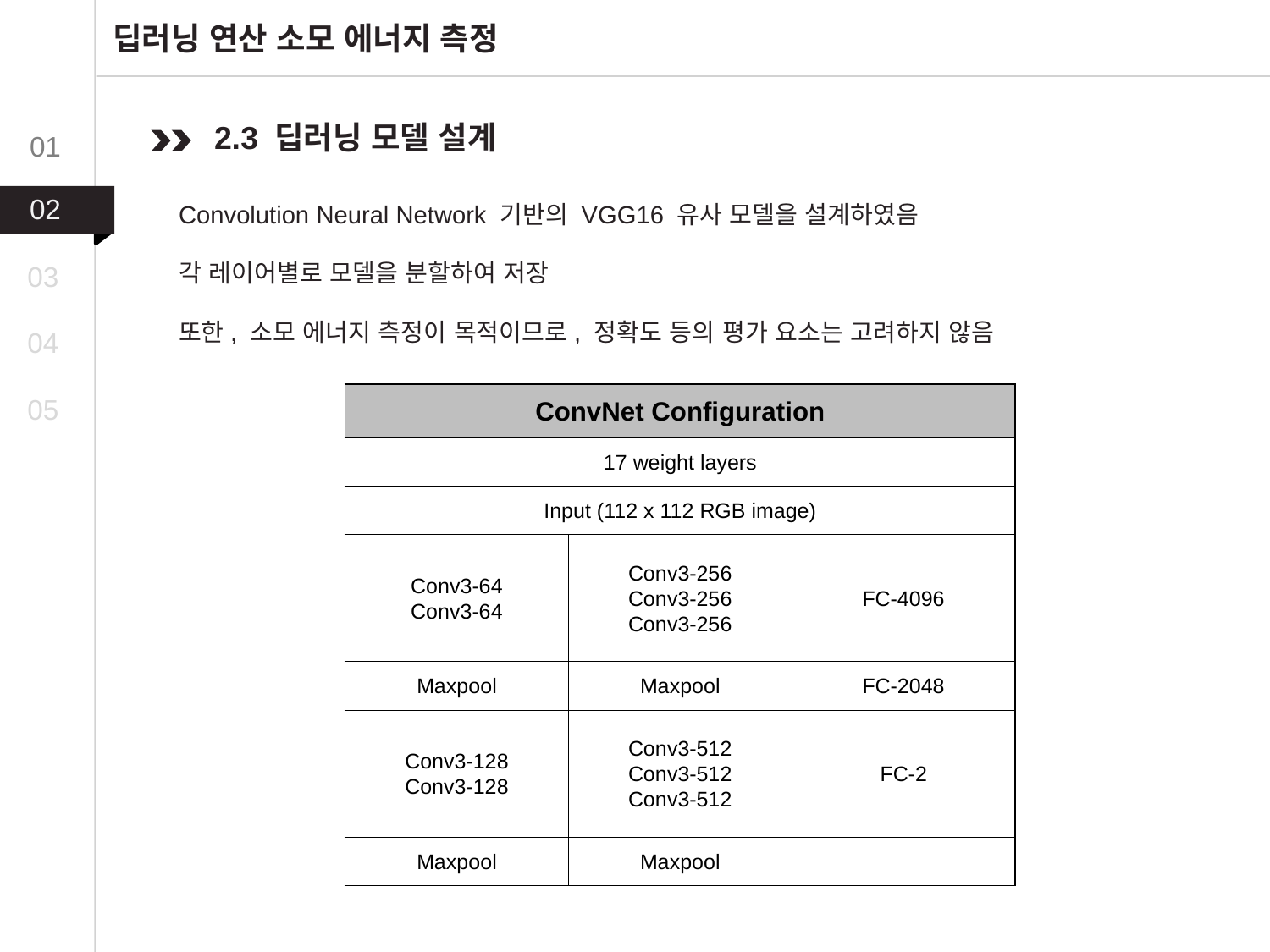

딥러닝 연산 소모 에너지 측정
2.3 딥러닝 모델 설계
01

Convolution Neural Network 기반의 VGG16 유사 모델을 설계하였음
각 레이어별로 모델을 분할하여 저장
또한, 소모 에너지 측정이 목적이므로, 정확도 등의 평가 요소는 고려하지 않음
02

02
03
04
| ConvNet Configuration |  |  |
| --- | --- | --- |
| 17 weight layers |  |  |
| Input (112 x 112 RGB image) |  |  |
| Conv3-64 Conv3-64 | Conv3-256 Conv3-256 Conv3-256 | FC-4096 |
| Maxpool | Maxpool | FC-2048 |
| Conv3-128 Conv3-128 | Conv3-512 Conv3-512 Conv3-512 | FC-2 |
| Maxpool | Maxpool |  |
05